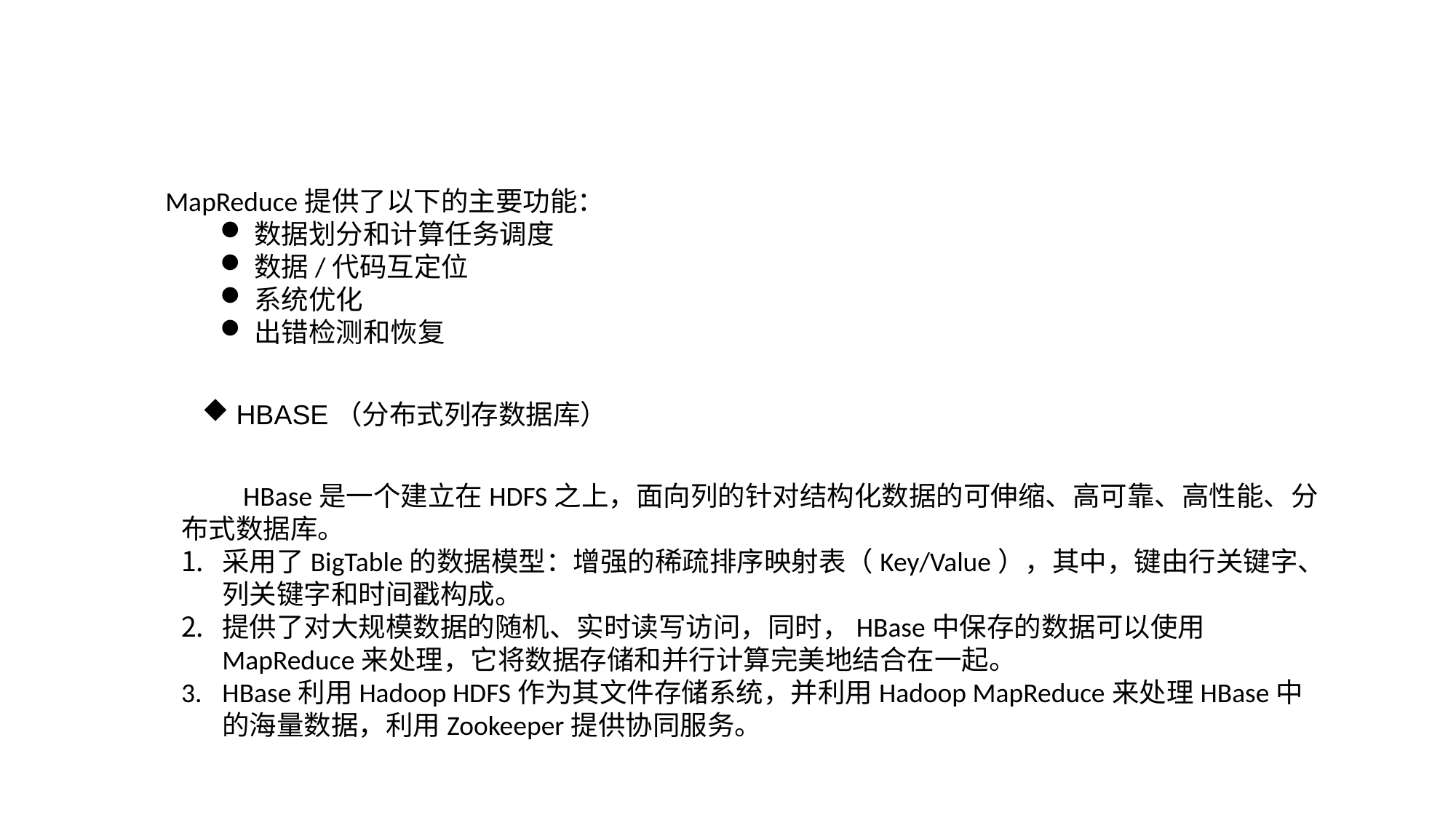

MapReduce提供了以下的主要功能：
数据划分和计算任务调度
数据/代码互定位
系统优化
出错检测和恢复
HBASE（分布式列存数据库）
          HBase是一个建立在HDFS之上，面向列的针对结构化数据的可伸缩、高可靠、高性能、分布式数据库。
采用了BigTable的数据模型：增强的稀疏排序映射表（Key/Value），其中，键由行关键字、列关键字和时间戳构成。
提供了对大规模数据的随机、实时读写访问，同时，HBase中保存的数据可以使用MapReduce来处理，它将数据存储和并行计算完美地结合在一起。
HBase利用Hadoop HDFS作为其文件存储系统，并利用Hadoop MapReduce来处理HBase中的海量数据，利用Zookeeper提供协同服务。